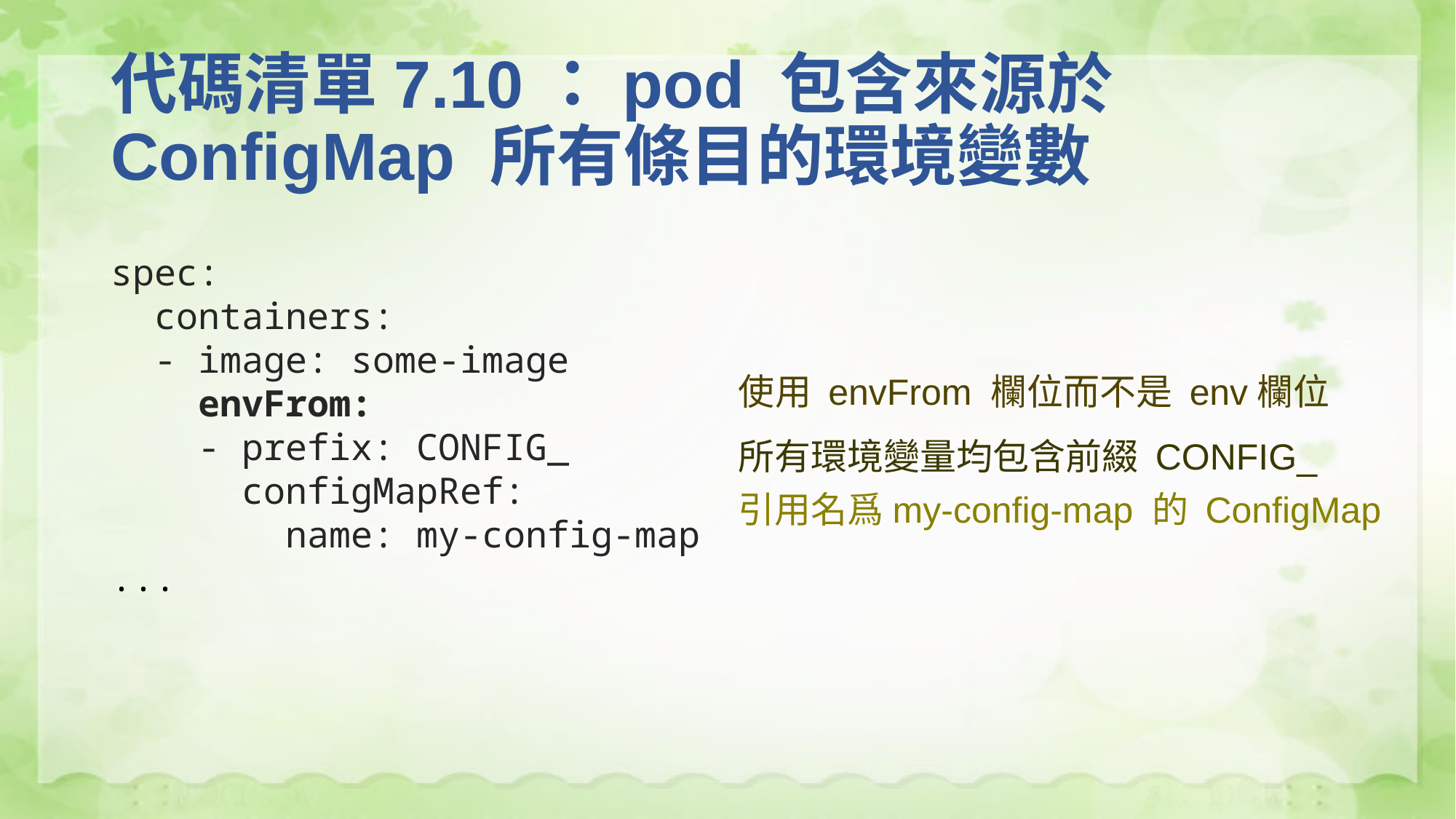

# 代碼清單7.10：pod 包含來源於 ConfigMap 所有條目的環境變數
spec:
  containers:
  - image: some-image
    envFrom:
    - prefix: CONFIG_
      configMapRef:
        name: my-config-map
...
使用 envFrom 欄位而不是 env欄位
所有環境變量均包含前綴 CONFIG_
引用名爲my-config-map 的 ConfigMap